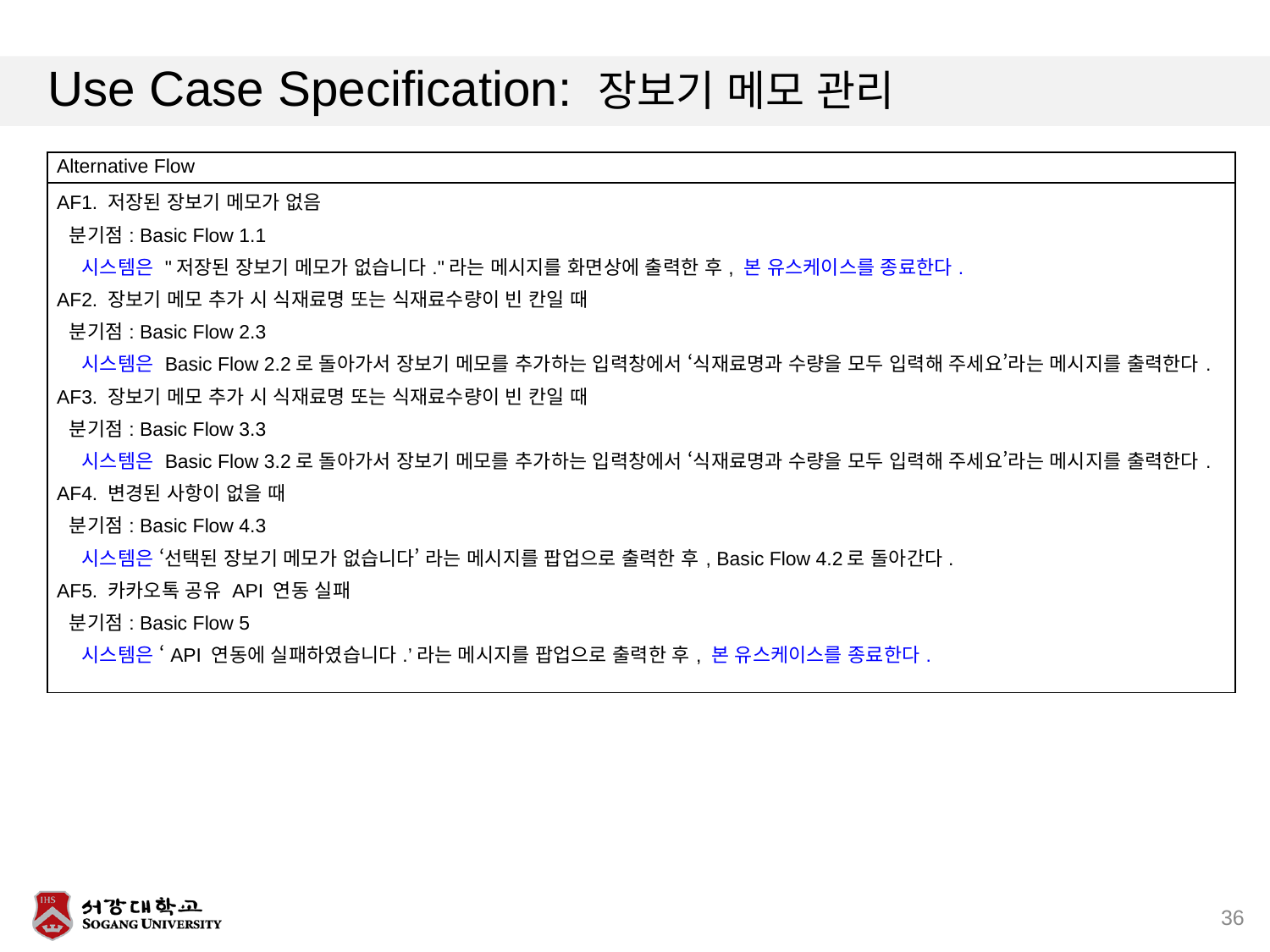

# Use Case Specification: 장보기 메모 관리
| Alternative Flow |
| --- |
| AF1. 저장된 장보기 메모가 없음 분기점: Basic Flow 1.1 시스템은 "저장된 장보기 메모가 없습니다."라는 메시지를 화면상에 출력한 후, 본 유스케이스를 종료한다. AF2. 장보기 메모 추가 시 식재료명 또는 식재료수량이 빈 칸일 때 분기점: Basic Flow 2.3 시스템은 Basic Flow 2.2로 돌아가서 장보기 메모를 추가하는 입력창에서 ‘식재료명과 수량을 모두 입력해 주세요’라는 메시지를 출력한다. AF3. 장보기 메모 추가 시 식재료명 또는 식재료수량이 빈 칸일 때 분기점: Basic Flow 3.3 시스템은 Basic Flow 3.2로 돌아가서 장보기 메모를 추가하는 입력창에서 ‘식재료명과 수량을 모두 입력해 주세요’라는 메시지를 출력한다. AF4. 변경된 사항이 없을 때 분기점: Basic Flow 4.3 시스템은 ‘선택된 장보기 메모가 없습니다’ 라는 메시지를 팝업으로 출력한 후, Basic Flow 4.2로 돌아간다. AF5. 카카오톡 공유 API 연동 실패 분기점: Basic Flow 5 시스템은 ‘API 연동에 실패하였습니다.’라는 메시지를 팝업으로 출력한 후, 본 유스케이스를 종료한다. |
36